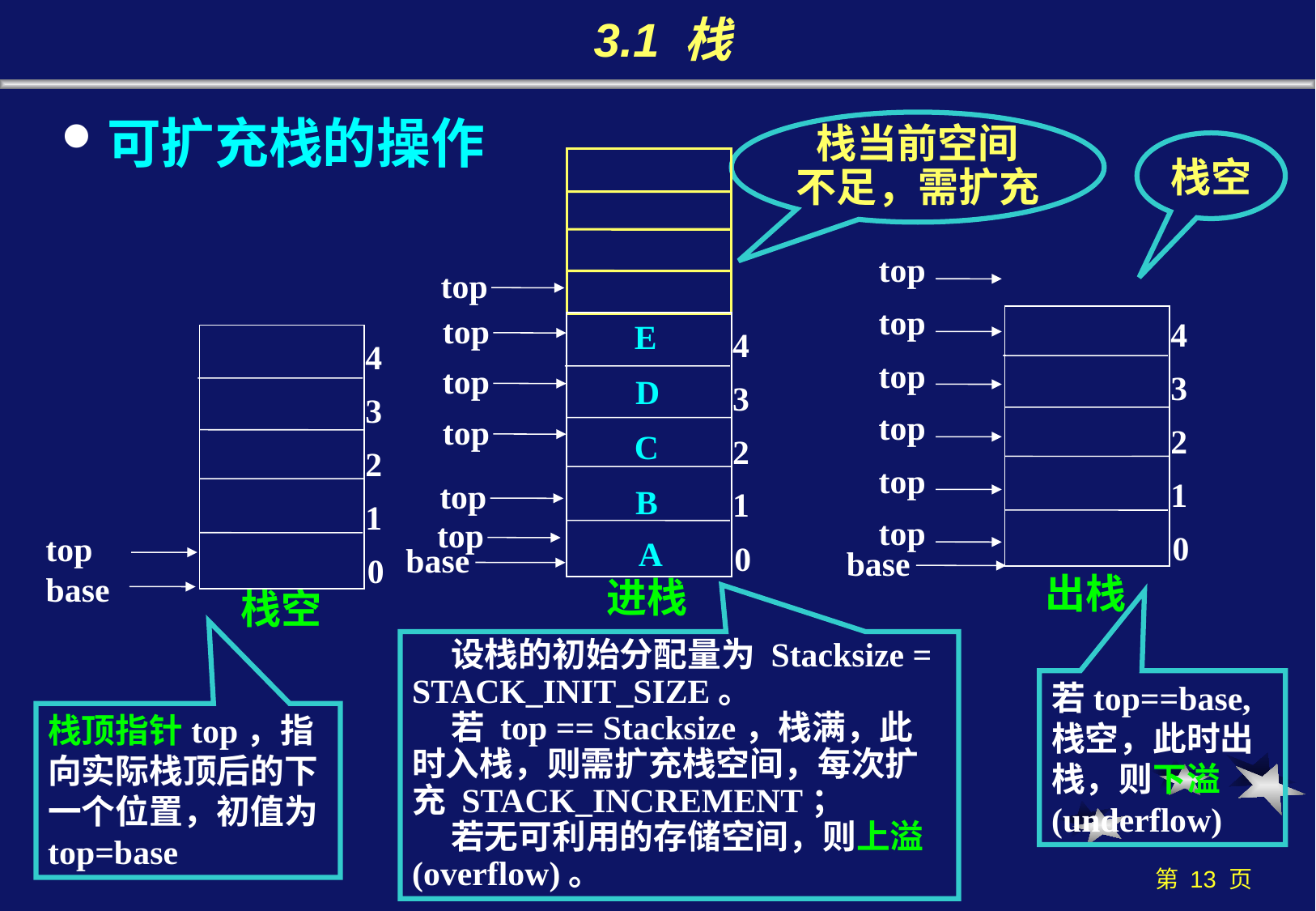

# 3.1 栈
可扩充栈的操作
栈当前空间
不足，需扩充
栈空

top

top

top

top

E
4

3
D

C
2

B
1

A
0
E

4

3

2

1

0

4

3

2

1

0
top

top

D
top

top

C
top

top

B
top

top

top
A
base

base

出栈
base
进栈
栈空

    设栈的初始分配量为 Stacksize = STACK_INIT_SIZE。
    若 top == Stacksize，栈满，此时入栈，则需扩充栈空间，每次扩充 STACK_INCREMENT；
    若无可利用的存储空间，则上溢 (overflow)。
若top==base, 栈空，此时出栈，则下溢(underflow)
栈顶指针top，指向实际栈顶后的下一个位置，初值为 top=base